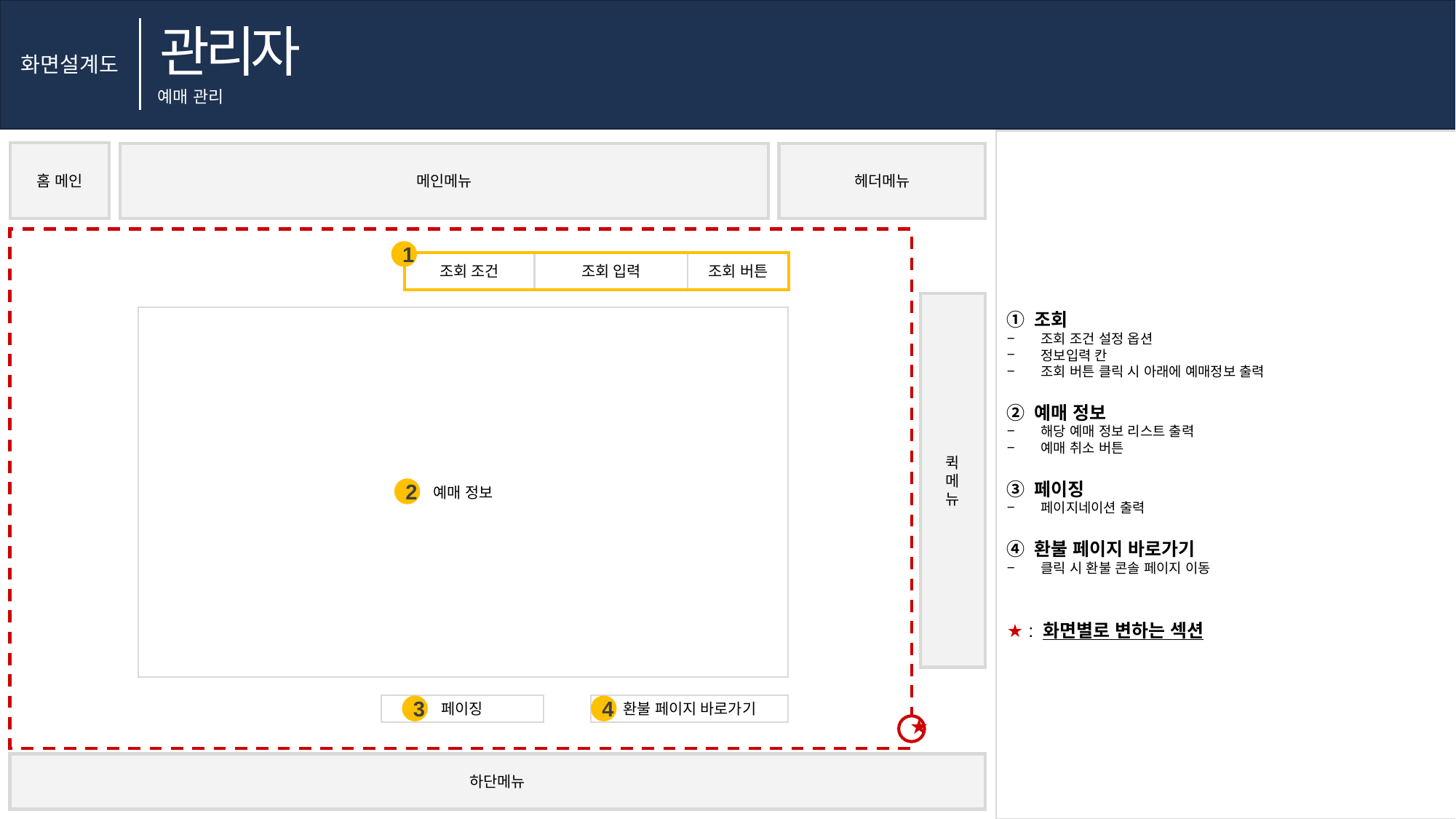

관리자
화면설계도
예매 관리
① 조회
조회 조건 설정 옵션
정보입력 칸
조회 버튼 클릭 시 아래에 예매정보 출력

② 예매 정보
해당 예매 정보 리스트 출력
예매 취소 버튼

③ 페이징
페이지네이션 출력

④ 환불 페이지 바로가기
클릭 시 환불 콘솔 페이지 이동

★ : 화면별로 변하는 섹션
홈 메인
메인메뉴
헤더메뉴

1
조회 조건
조회 입력
조회 버튼

퀵
메
뉴
예매 정보
2
페이징
환불 페이지 바로가기
3
4
★

하단메뉴